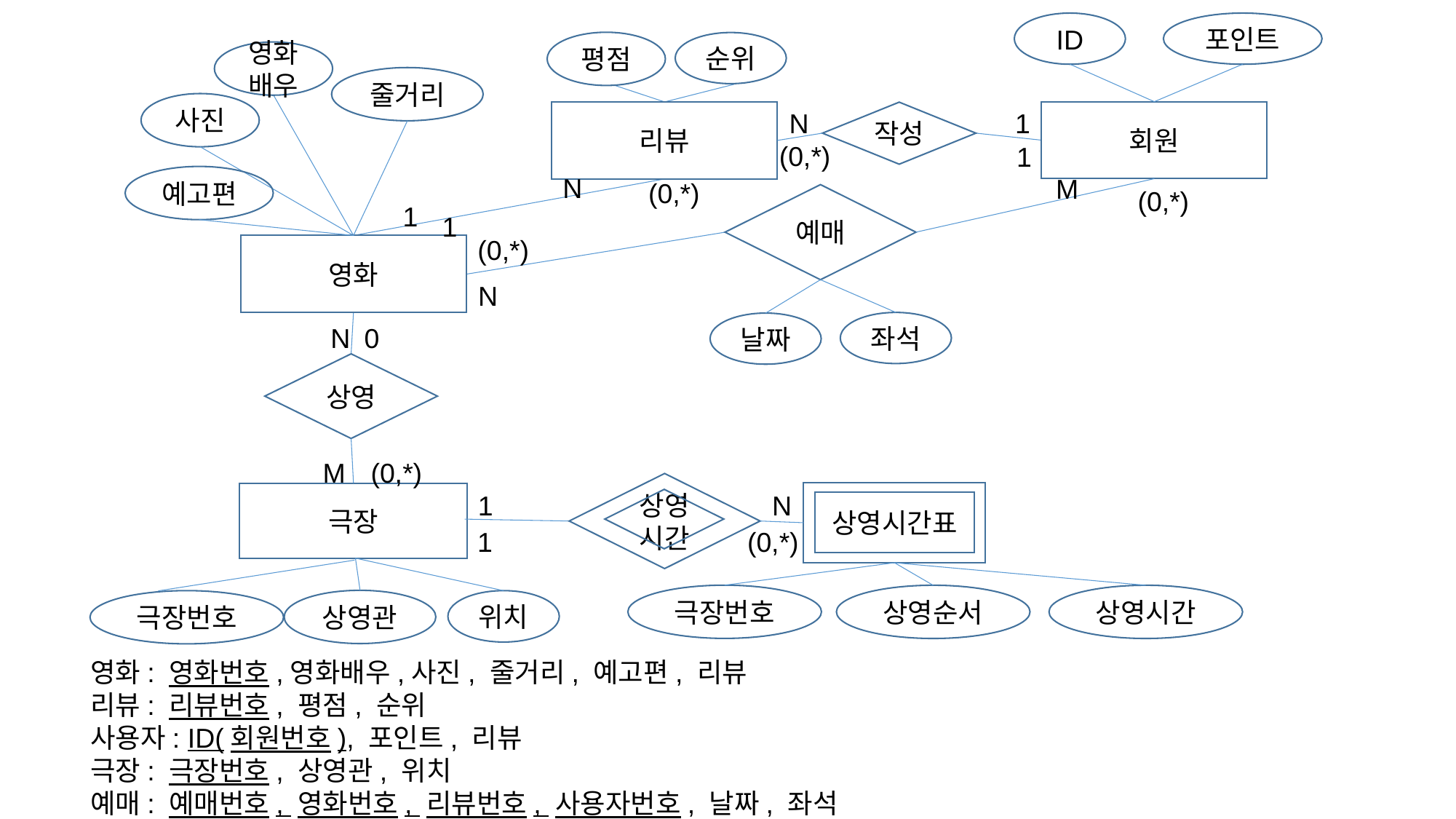

ID
포인트
평점
순위
영화배우
줄거리
사진
N
1
회원
리뷰
작성
(0,*)
1
N
예고편
M
(0,*)
(0,*)
예매
1
1
(0,*)
영화
N
좌석
날짜
N
0
상영
M
(0,*)
상영시간

상영시간표
극장
1
N
1
(0,*)
극장번호
상영순서
상영시간
상영관
극장번호
위치
영화: 영화번호,영화배우,사진, 줄거리, 예고편, 리뷰
리뷰: 리뷰번호, 평점, 순위
사용자: ID(회원번호), 포인트, 리뷰
극장: 극장번호, 상영관, 위치
예매: 예매번호, 영화번호, 리뷰번호, 사용자번호, 날짜, 좌석